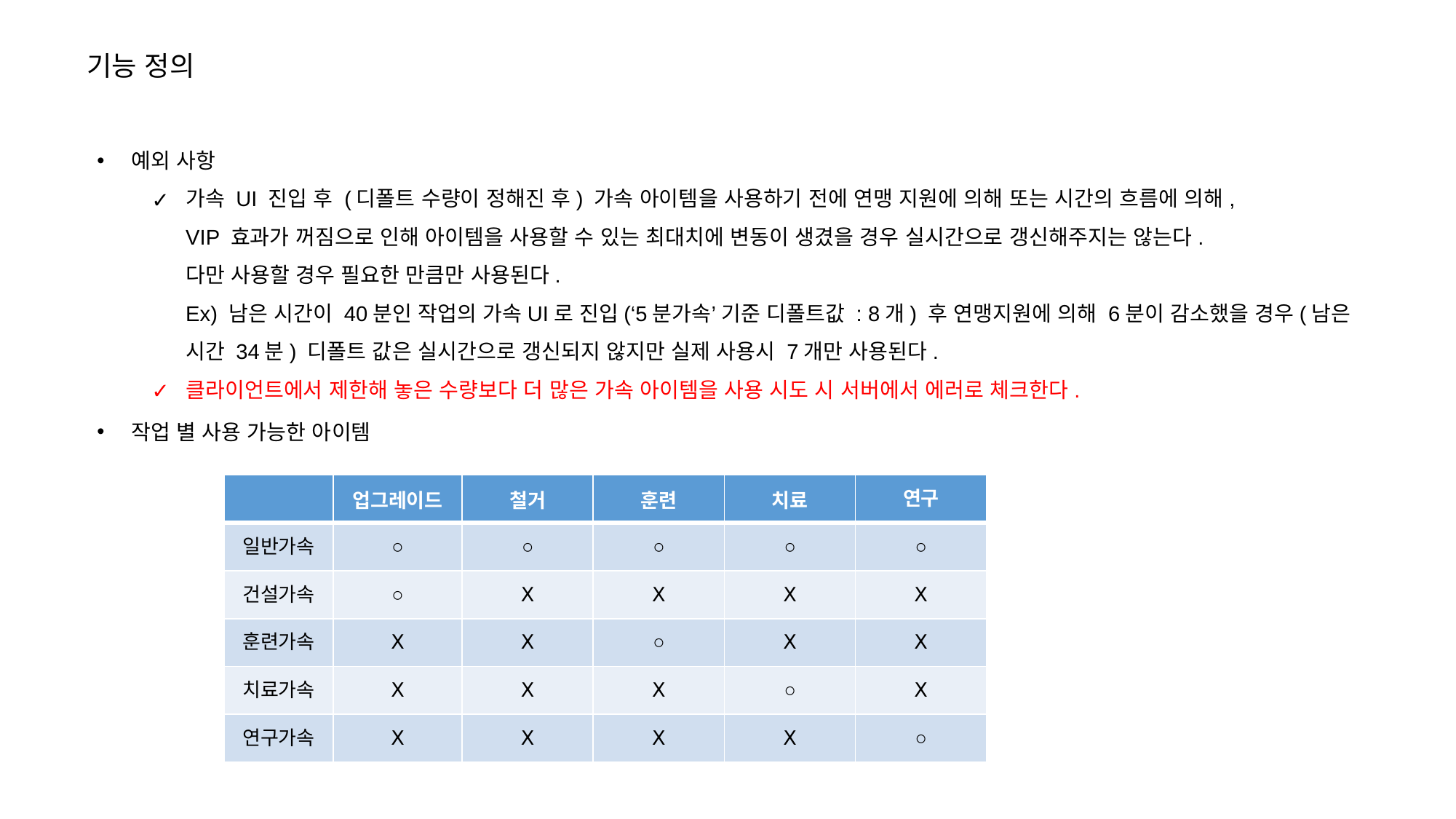

기능 정의
예외 사항
가속 UI 진입 후 (디폴트 수량이 정해진 후) 가속 아이템을 사용하기 전에 연맹 지원에 의해 또는 시간의 흐름에 의해,
VIP 효과가 꺼짐으로 인해 아이템을 사용할 수 있는 최대치에 변동이 생겼을 경우 실시간으로 갱신해주지는 않는다.
다만 사용할 경우 필요한 만큼만 사용된다.
Ex) 남은 시간이 40분인 작업의 가속UI로 진입(‘5분가속’ 기준 디폴트값 : 8개) 후 연맹지원에 의해 6분이 감소했을 경우(남은 시간 34분) 디폴트 값은 실시간으로 갱신되지 않지만 실제 사용시 7개만 사용된다.
클라이언트에서 제한해 놓은 수량보다 더 많은 가속 아이템을 사용 시도 시 서버에서 에러로 체크한다.
작업 별 사용 가능한 아이템
|  | 업그레이드 | 철거 | 훈련 | 치료 | 연구 |
| --- | --- | --- | --- | --- | --- |
| 일반가속 | ○ | ○ | ○ | ○ | ○ |
| 건설가속 | ○ | Ⅹ | Ⅹ | Ⅹ | Ⅹ |
| 훈련가속 | Ⅹ | Ⅹ | ○ | Ⅹ | Ⅹ |
| 치료가속 | Ⅹ | Ⅹ | Ⅹ | ○ | Ⅹ |
| 연구가속 | Ⅹ | Ⅹ | Ⅹ | Ⅹ | ○ |